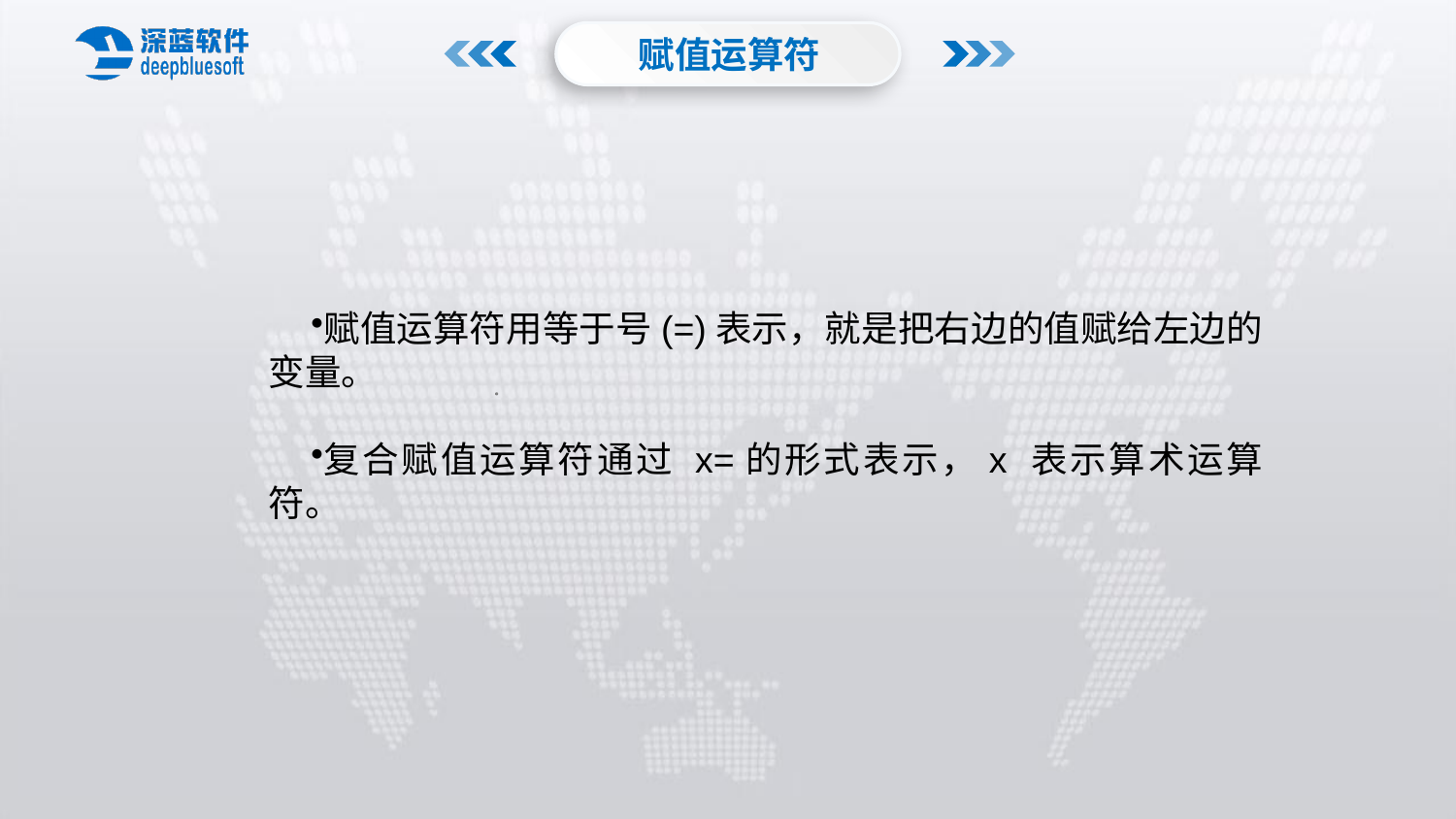

赋值运算符

赋值运算符用等于号(=)表示，就是把右边的值赋给左边的变量。

复合赋值运算符通过 x=的形式表示，x 表示算术运算符。